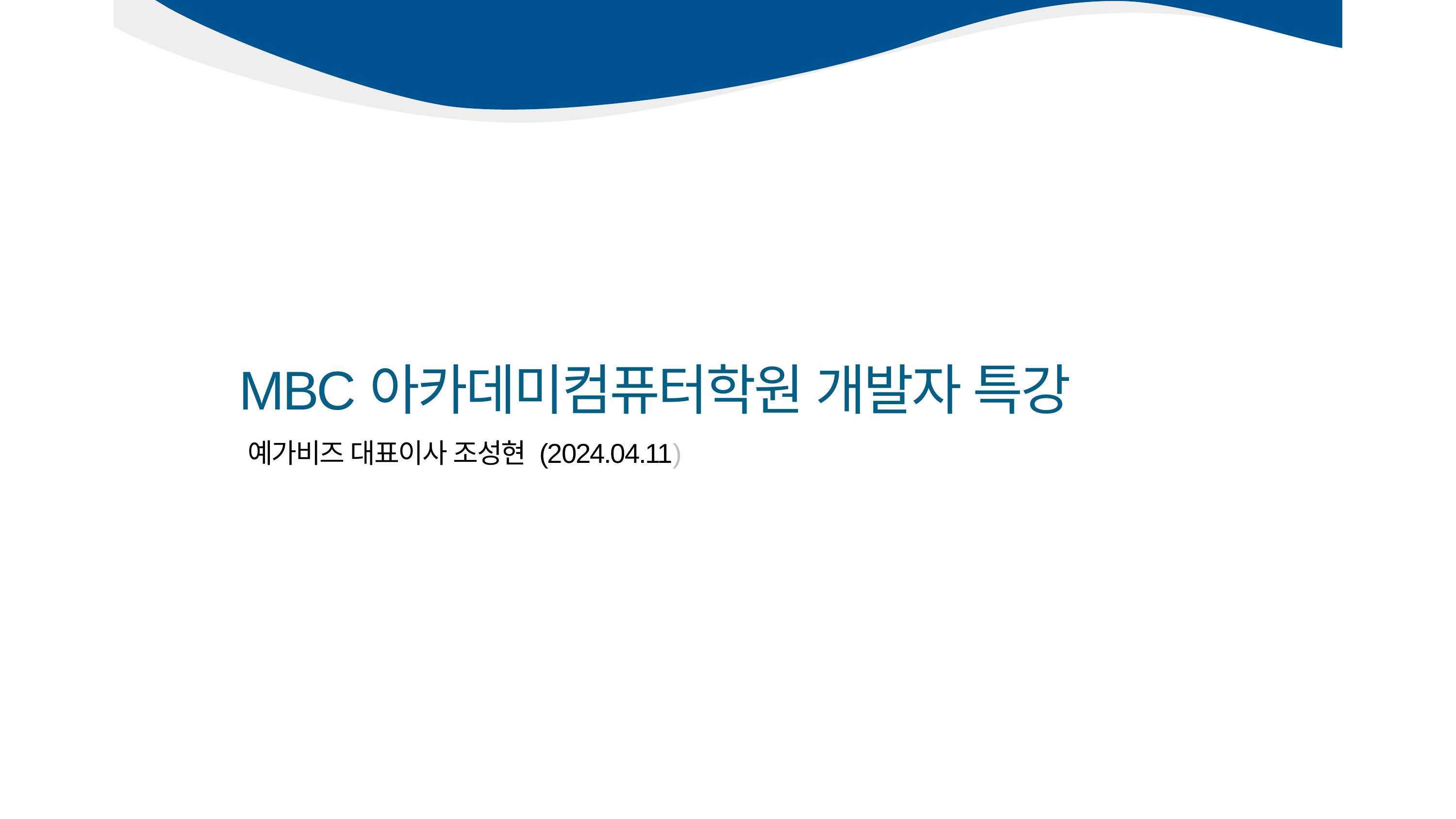

MBC아카데미컴퓨터학원 개발자 특강
예가비즈 대표이사 조성현 (2024.04.11)